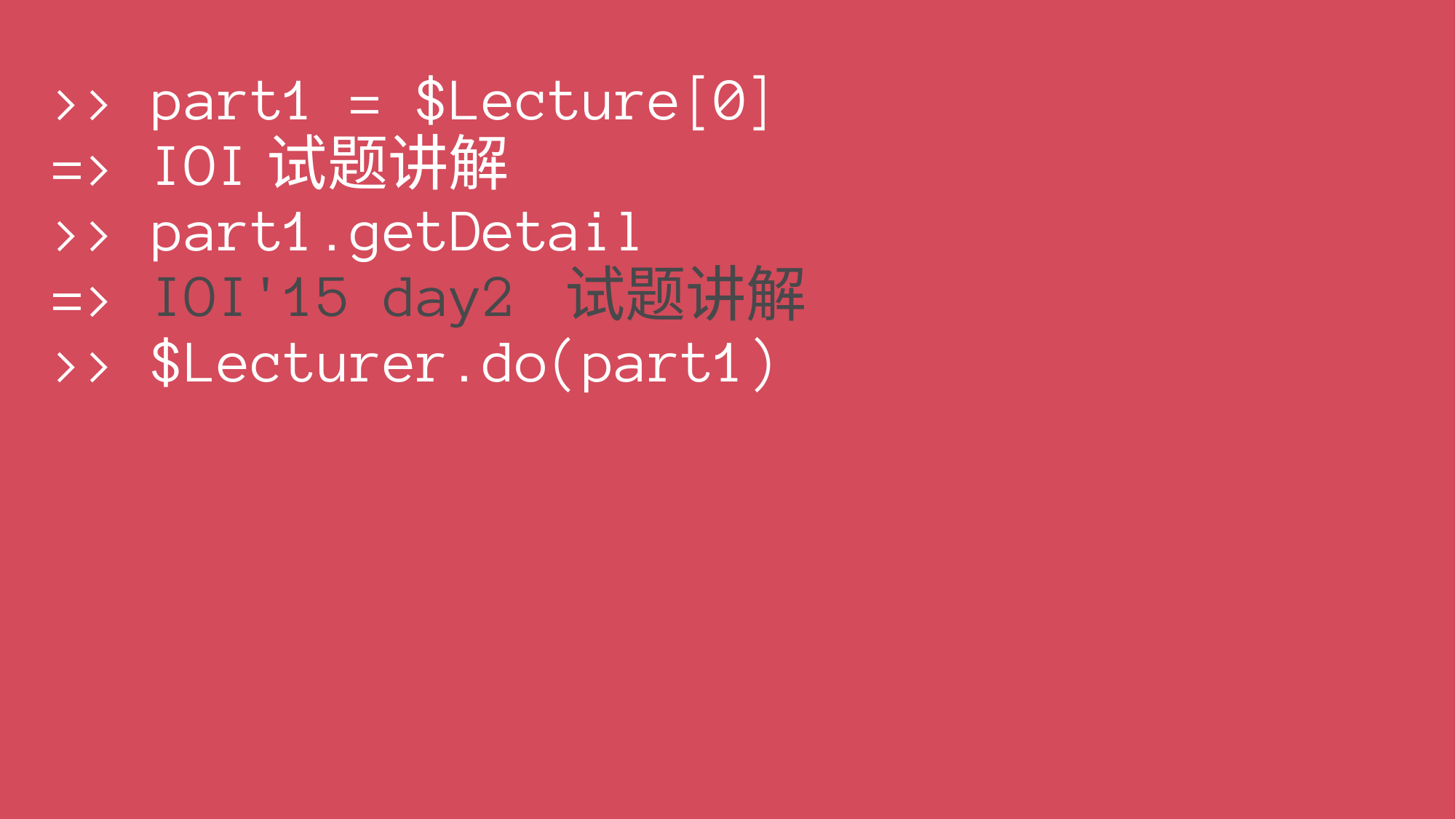

# >> part1 = $Lecture[0] => IOI试题讲解 >> part1.getDetail => IOI'15 day2 试题讲解 >> $Lecturer.do(part1)